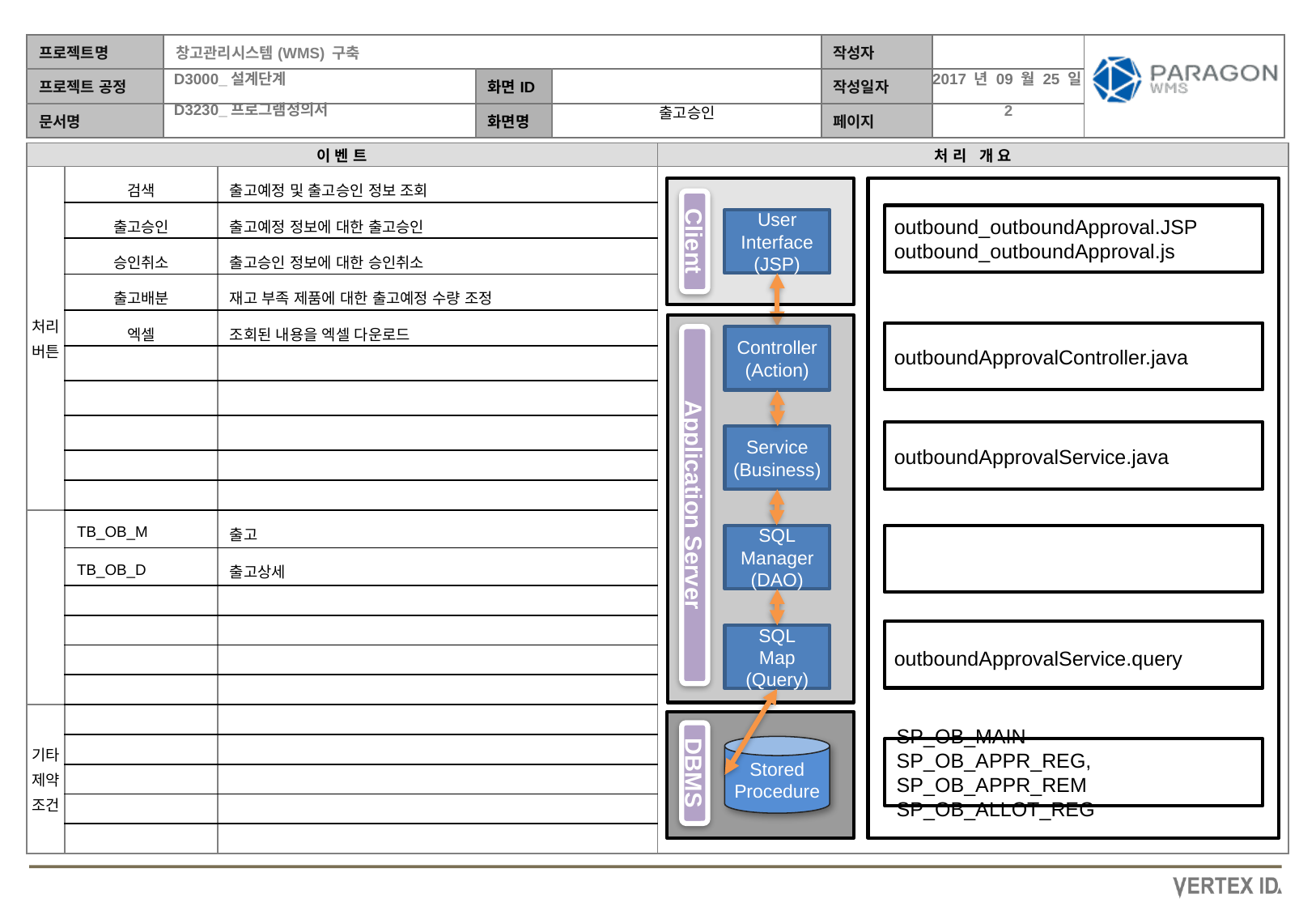

출고승인
| 이 벤 트 |  |  | 처 리 개 요 |
| --- | --- | --- | --- |
| 처리 버튼 | 검색 | 출고예정 및 출고승인 정보 조회 |  |
|  | 출고승인 | 출고예정 정보에 대한 출고승인 |  |
|  | 승인취소 | 출고승인 정보에 대한 승인취소 |  |
|  | 출고배분 | 재고 부족 제품에 대한 출고예정 수량 조정 |  |
|  | 엑셀 | 조회된 내용을 엑셀 다운로드 |  |
|  |  |  |  |
|  |  |  |  |
|  |  |  |  |
|  |  |  |  |
|  |  |  |  |
|  | TB\_OB\_M | 출고 |  |
|  | TB\_OB\_D | 출고상세 |  |
|  |  |  |  |
|  |  |  |  |
|  |  |  |  |
|  |  |  |  |
| 기타 제약 조건 |  |  |  |
|  |  |  |  |
|  |  |  |  |
|  |  |  |  |
|  |  |  |  |

outbound_outboundApproval.JSP
outbound_outboundApproval.js
User
Interface
(JSP)
Client

Controller
(Action)
outboundApprovalController.java

Service
(Business)
outboundApprovalService.java
Application Server
SP_IB_MAIN
SQL
Manager
(DAO)
AIN
SQL
Map
(Query)
outboundApprovalService.query

Stored Procedure

SP_OB_MAIN
SP_OB_APPR_REG, SP_OB_APPR_REM
SP_OB_ALLOT_REG
DBMS